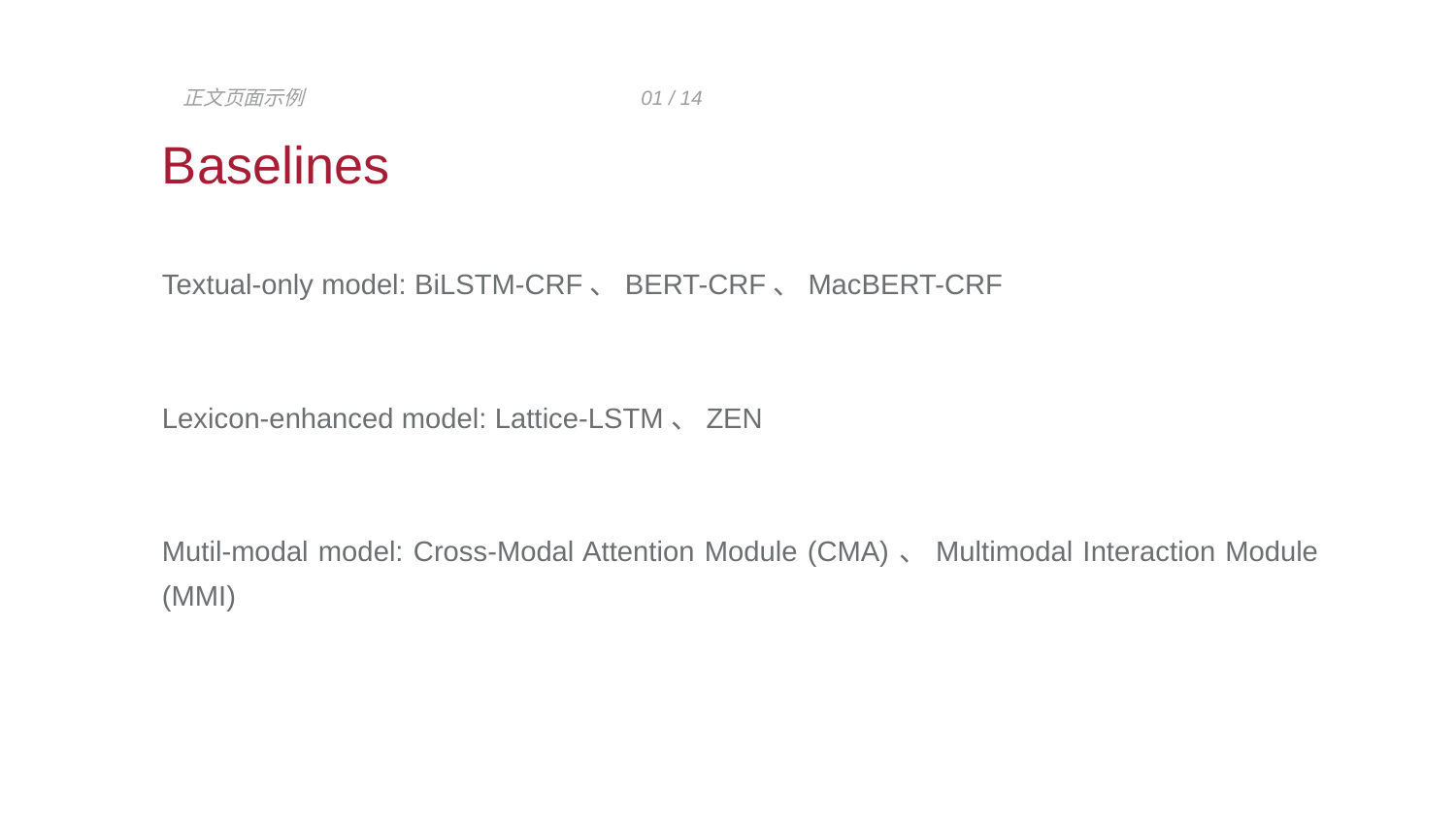

正文页面示例
01 / 14
Baselines
Textual-only model: BiLSTM-CRF、BERT-CRF、MacBERT-CRF

Lexicon-enhanced model: Lattice-LSTM、ZEN

Mutil-modal model: Cross-Modal Attention Module (CMA)、Multimodal Interaction Module (MMI)